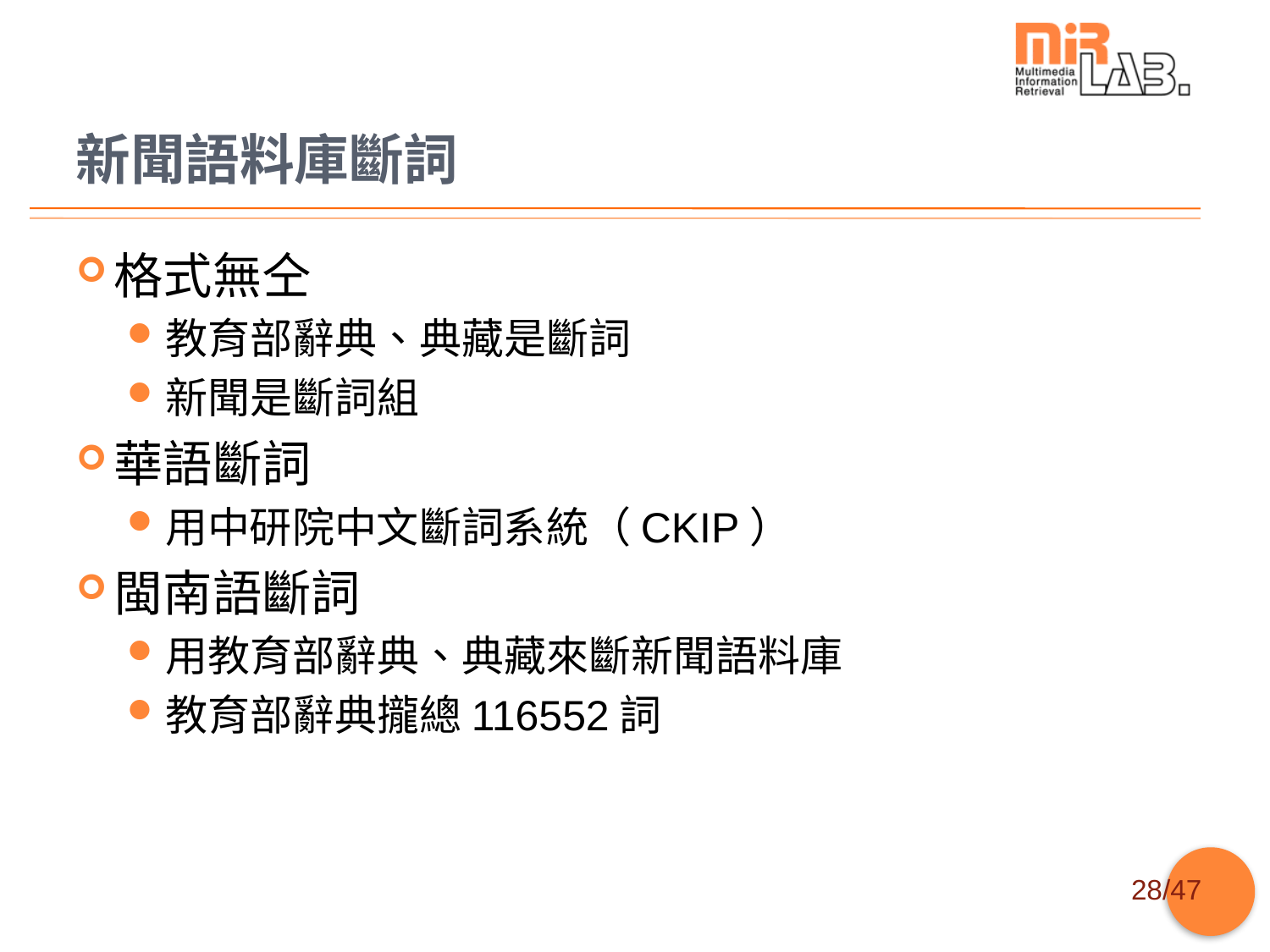

# 新聞語料庫斷詞
格式無仝
教育部辭典、典藏是斷詞
新聞是斷詞組
華語斷詞
用中研院中文斷詞系統（CKIP）
閩南語斷詞
用教育部辭典、典藏來斷新聞語料庫
教育部辭典攏總116552詞